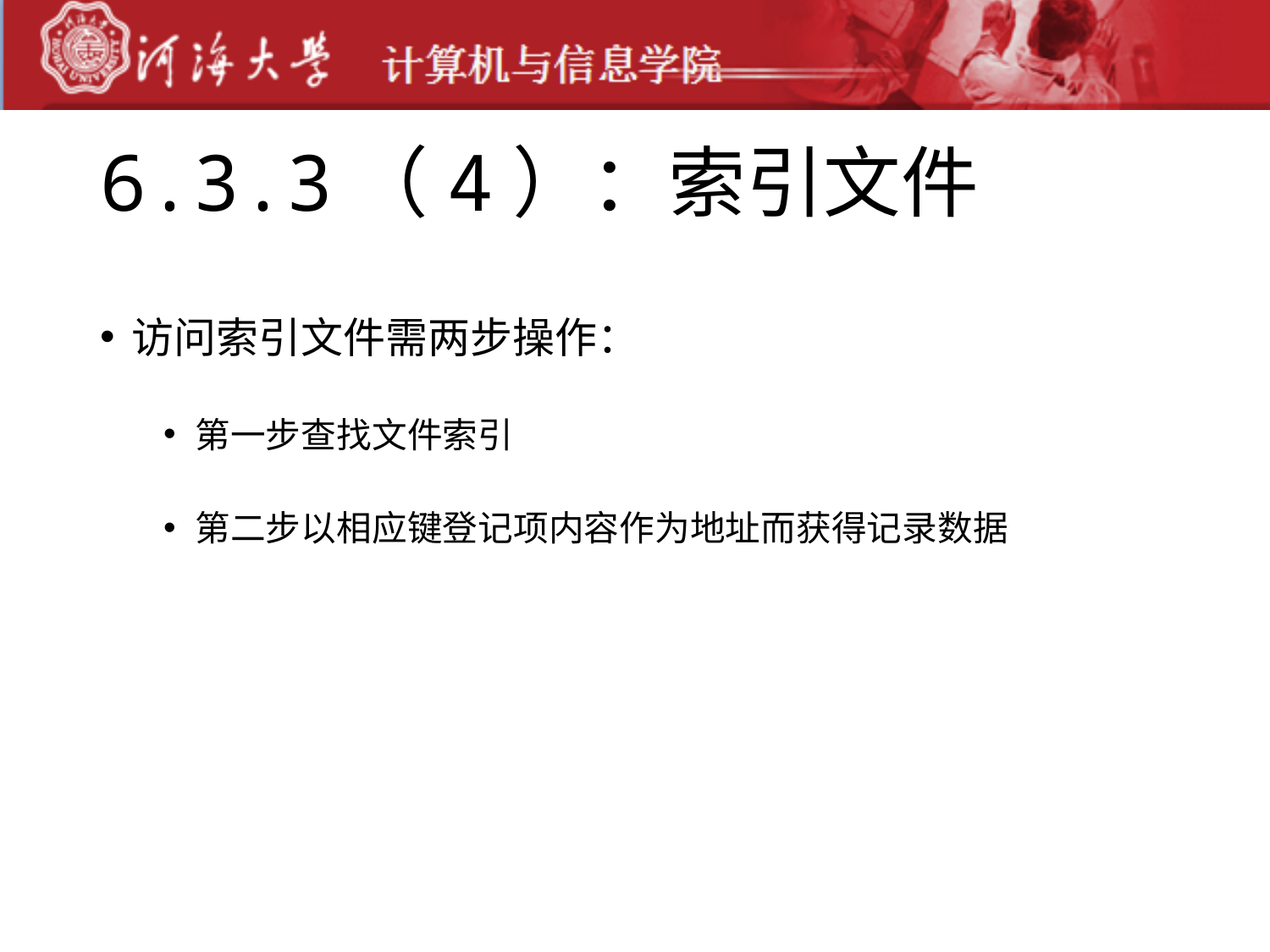

# 6.3.3（4）：索引文件
访问索引文件需两步操作：
第一步查找文件索引
第二步以相应键登记项内容作为地址而获得记录数据